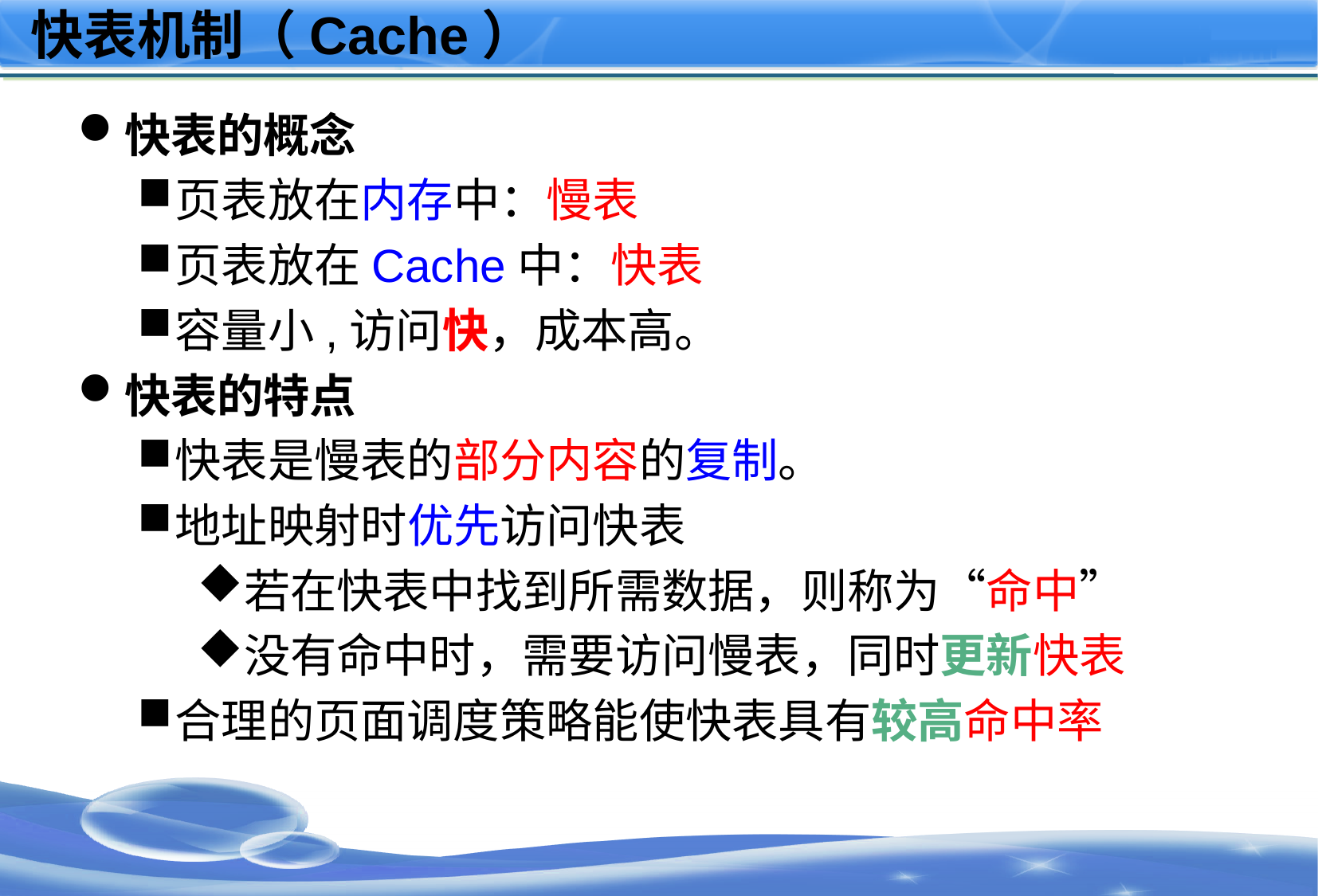

# 快表机制（Cache）
快表的概念
页表放在内存中：慢表
页表放在Cache中：快表
容量小,访问快，成本高。
快表的特点
快表是慢表的部分内容的复制。
地址映射时优先访问快表
若在快表中找到所需数据，则称为“命中”
没有命中时，需要访问慢表，同时更新快表
合理的页面调度策略能使快表具有较高命中率